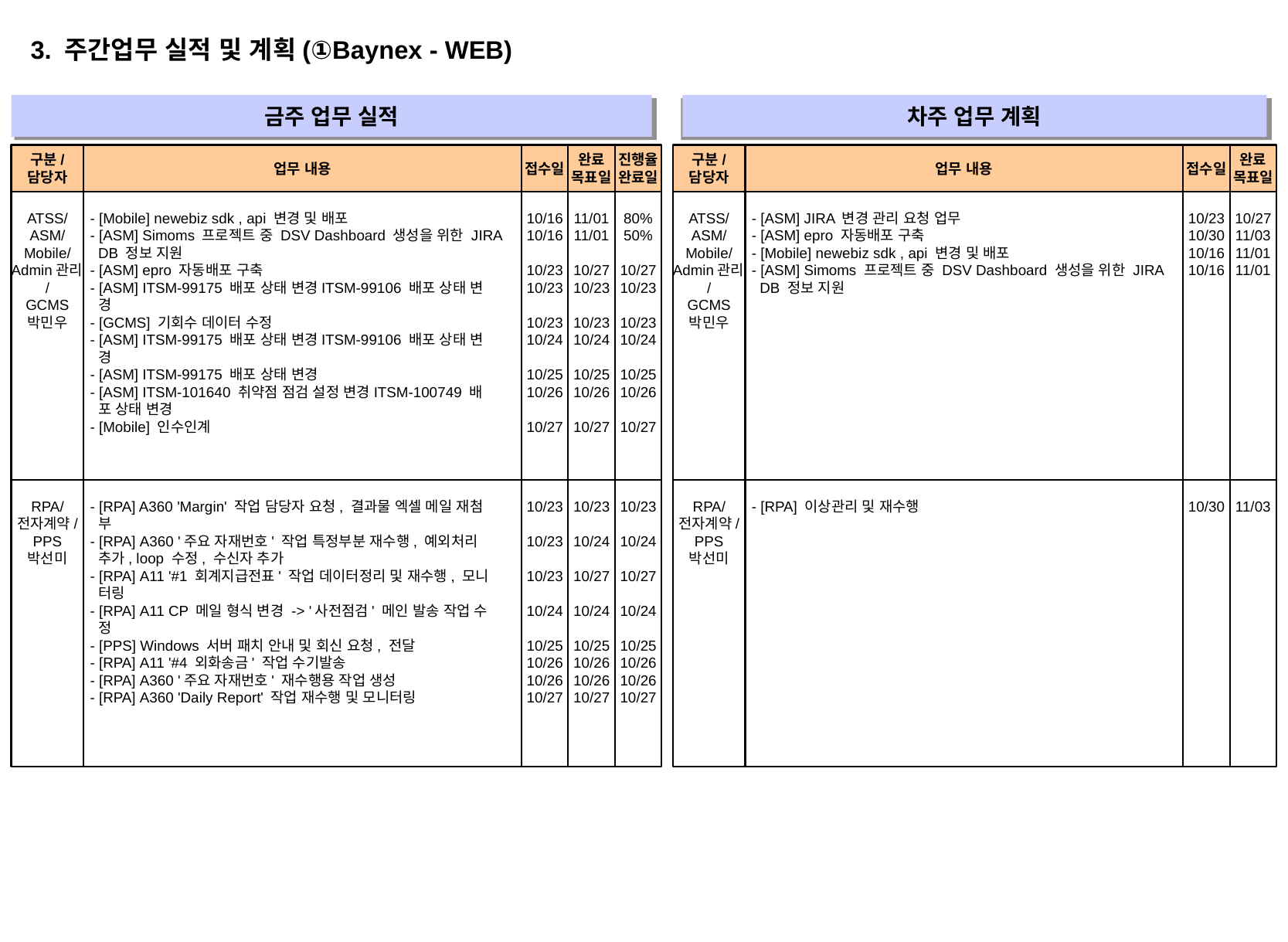

3. 주간업무 실적 및 계획(①Baynex - WEB)
금주 업무 실적
차주 업무 계획
" "
" "
구분/
담당자
업무 내용
접수일
완료
목표일
진행율
완료일
구분/
담당자
업무 내용
접수일
완료
목표일
ATSS/
ASM/
Mobile/
Admin관리/
GCMS
박민우

- [Mobile] newebiz sdk , api 변경 및 배포
- [ASM] Simoms 프로젝트 중 DSV Dashboard 생성을 위한 JIRA
  DB 정보 지원
- [ASM] epro 자동배포 구축
- [ASM] ITSM-99175 배포 상태 변경ITSM-99106 배포 상태 변
  경
- [GCMS] 기회수 데이터 수정
- [ASM] ITSM-99175 배포 상태 변경ITSM-99106 배포 상태 변
  경
- [ASM] ITSM-99175 배포 상태 변경
- [ASM] ITSM-101640 취약점 점검 설정 변경ITSM-100749 배
  포 상태 변경
- [Mobile] 인수인계
10/16
10/16
10/23
10/23
10/23
10/24
10/25
10/26
10/27
11/01
11/01
10/27
10/23
10/23
10/24
10/25
10/26
10/27
80%
50%
10/27
10/23
10/23
10/24
10/25
10/26
10/27
ATSS/
ASM/
Mobile/
Admin관리/
GCMS
박민우

- [ASM] JIRA 변경 관리 요청 업무
- [ASM] epro 자동배포 구축
- [Mobile] newebiz sdk , api 변경 및 배포
- [ASM] Simoms 프로젝트 중 DSV Dashboard 생성을 위한 JIRA
  DB 정보 지원
10/23
10/30
10/16
10/16
10/27
11/03
11/01
11/01
RPA/
전자계약/
PPS
박선미

- [RPA] A360 'Margin' 작업 담당자 요청, 결과물 엑셀 메일 재첨
  부
- [RPA] A360 '주요 자재번호' 작업 특정부분 재수행, 예외처리
  추가, loop 수정, 수신자 추가
- [RPA] A11 '#1 회계지급전표' 작업 데이터정리 및 재수행, 모니
  터링
- [RPA] A11 CP 메일 형식 변경 -> '사전점검' 메인 발송 작업 수
  정
- [PPS] Windows 서버 패치 안내 및 회신 요청, 전달
- [RPA] A11 '#4 외화송금' 작업 수기발송
- [RPA] A360 '주요 자재번호' 재수행용 작업 생성
- [RPA] A360 'Daily Report' 작업 재수행 및 모니터링
10/23
10/23
10/23
10/24
10/25
10/26
10/26
10/27
10/23
10/24
10/27
10/24
10/25
10/26
10/26
10/27
10/23
10/24
10/27
10/24
10/25
10/26
10/26
10/27
RPA/
전자계약/
PPS
박선미

- [RPA] 이상관리 및 재수행
10/30
11/03